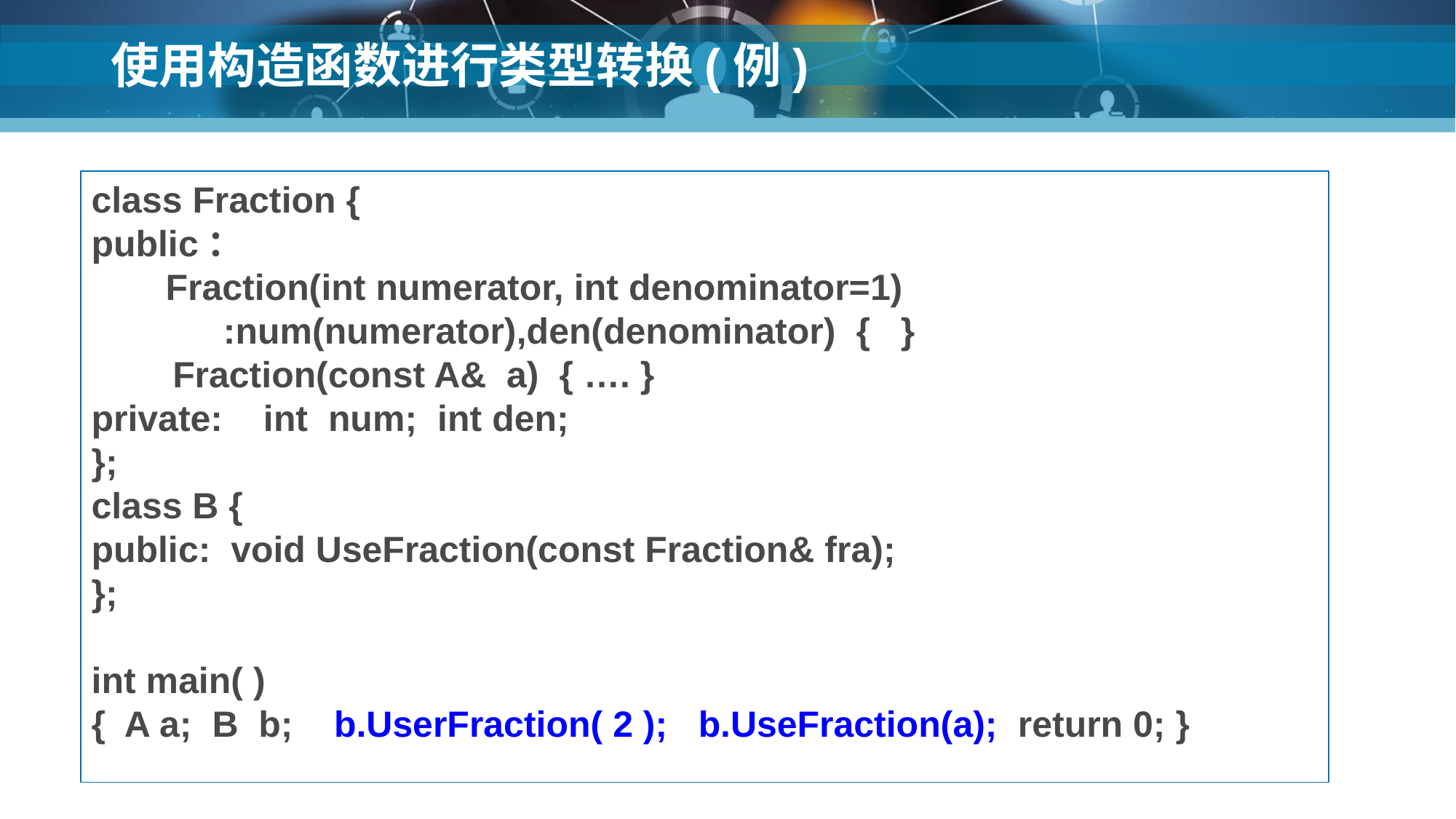

# 使用构造函数进行类型转换(例)
class Fraction {
public：
        Fraction(int numerator, int denominator=1)
             :num(numerator),den(denominator)  {   }
        Fraction(const A&  a)  { …. }
private:    int  num;  int den;
};
class B {
public:  void UseFraction(const Fraction& fra);
};

int main( )
{  A a;  B  b;    b.UserFraction( 2 );   b.UseFraction(a);  return 0; }